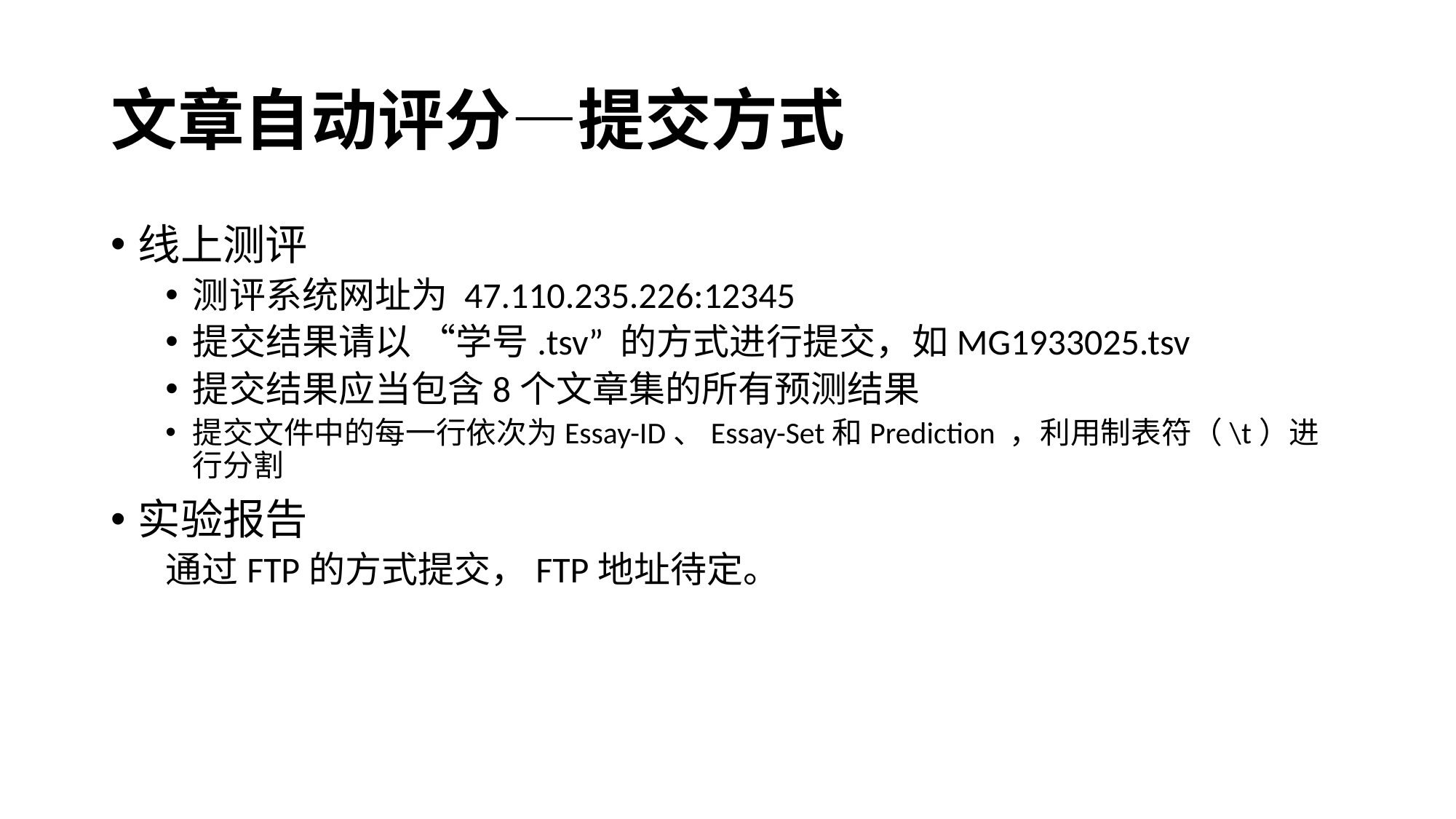

# 文章自动评分—提交方式
线上测评
测评系统网址为 47.110.235.226:12345
提交结果请以 “学号.tsv” 的方式进行提交，如MG1933025.tsv
提交结果应当包含8个文章集的所有预测结果
提交文件中的每一行依次为Essay-ID、Essay-Set和Prediction ，利用制表符（\t）进行分割
实验报告
通过FTP的方式提交，FTP地址待定。